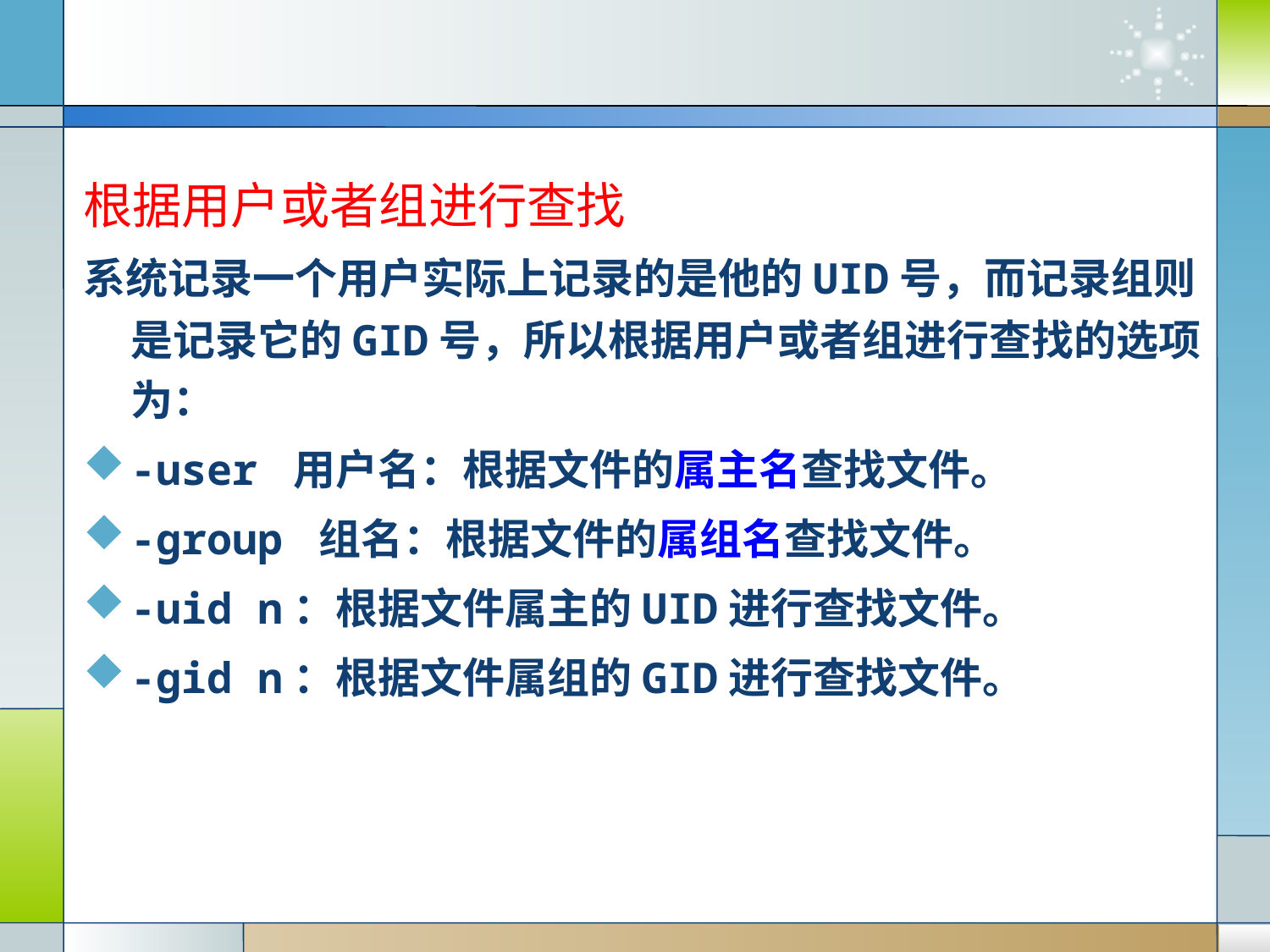

#
根据用户或者组进行查找
系统记录一个用户实际上记录的是他的UID号，而记录组则是记录它的GID号，所以根据用户或者组进行查找的选项为：
-user 用户名：根据文件的属主名查找文件。
-group 组名：根据文件的属组名查找文件。
-uid n：根据文件属主的UID进行查找文件。
-gid n：根据文件属组的GID进行查找文件。
67